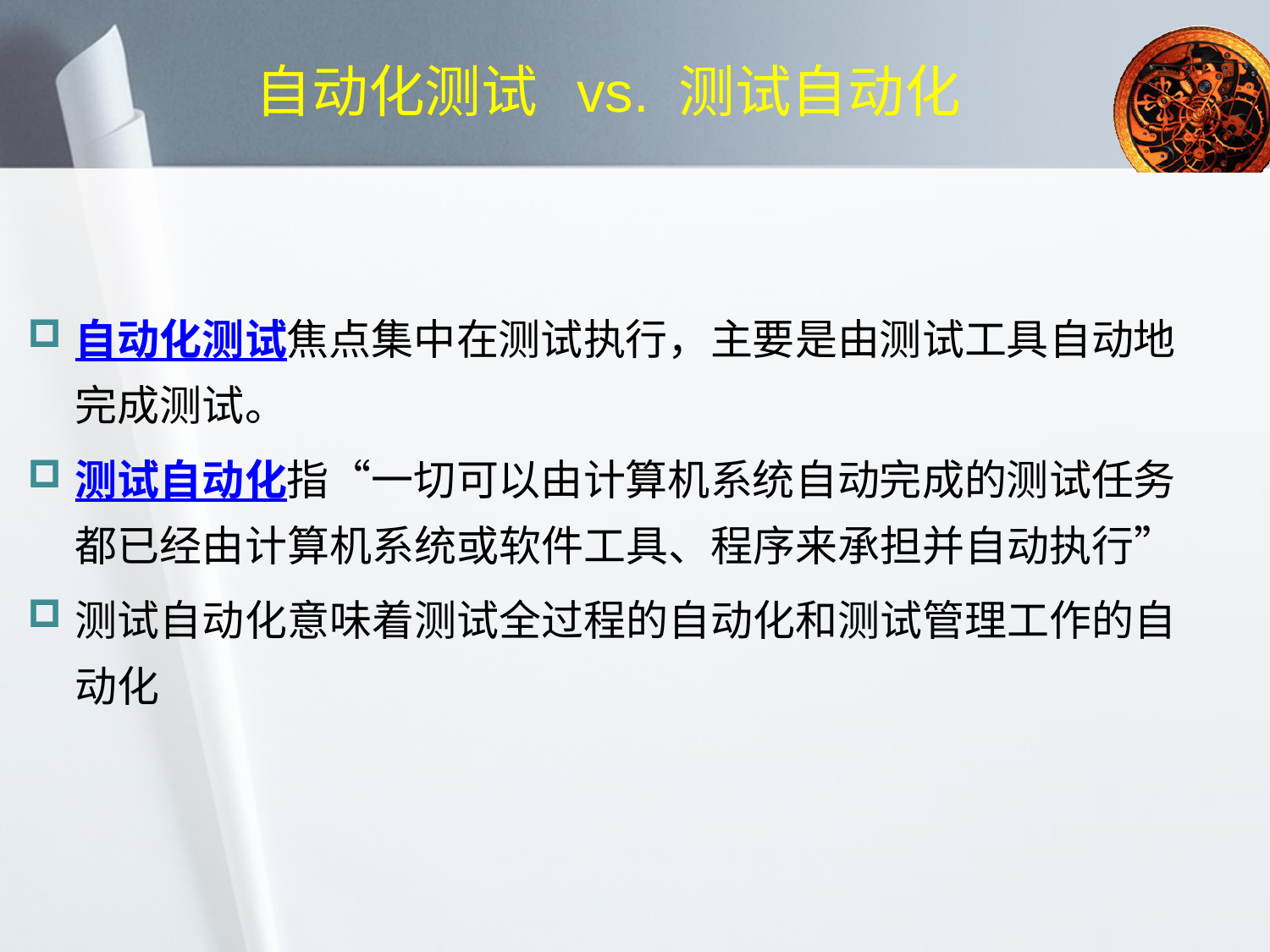

# 自动化测试  vs. 测试自动化
自动化测试焦点集中在测试执行，主要是由测试工具自动地完成测试。
测试自动化指“一切可以由计算机系统自动完成的测试任务都已经由计算机系统或软件工具、程序来承担并自动执行”
测试自动化意味着测试全过程的自动化和测试管理工作的自动化